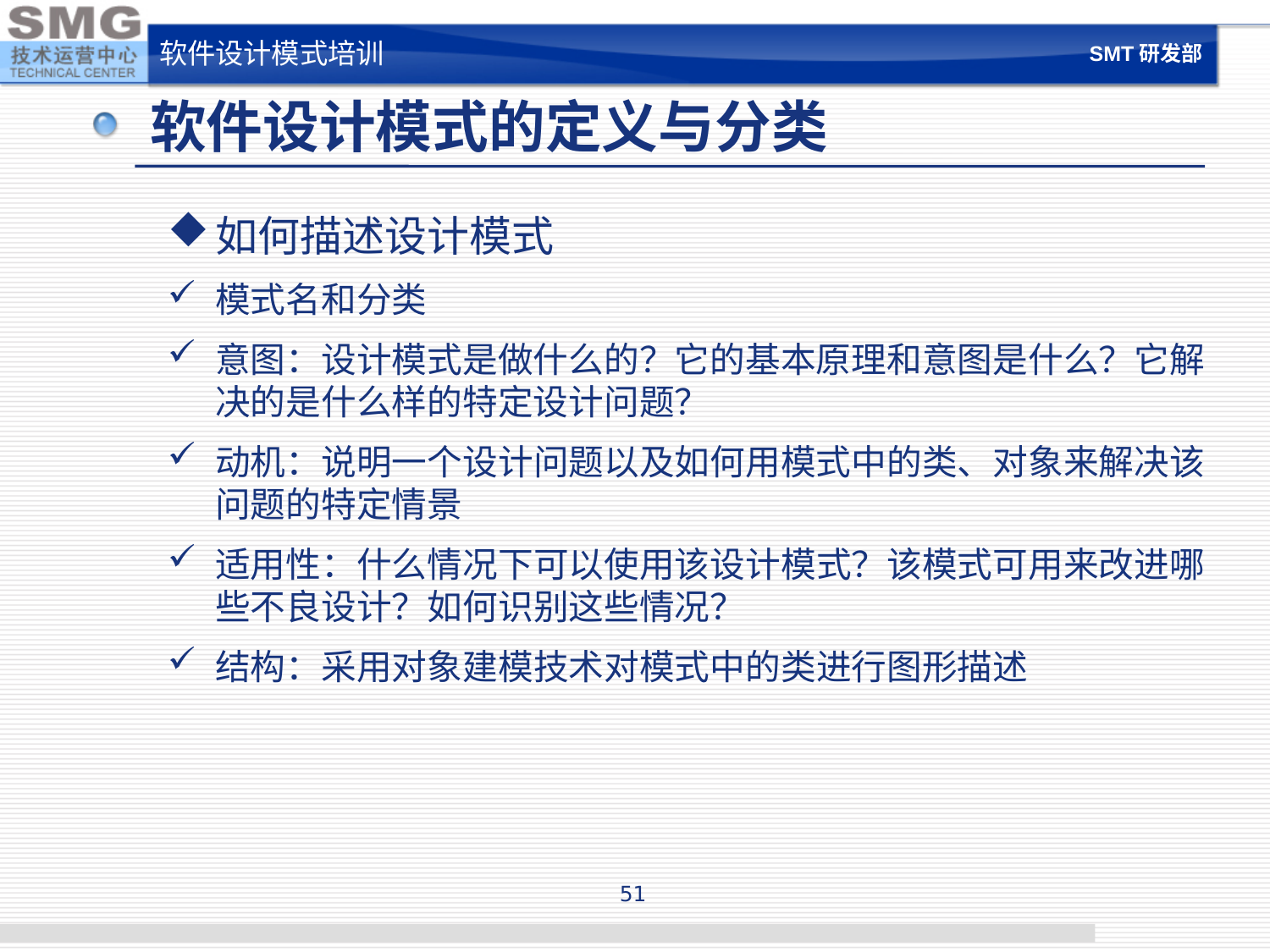

SMT研发部
软件设计模式培训
# 软件设计模式的定义与分类
如何描述设计模式
模式名和分类
意图：设计模式是做什么的？它的基本原理和意图是什么？它解决的是什么样的特定设计问题？
动机：说明一个设计问题以及如何用模式中的类、对象来解决该问题的特定情景
适用性：什么情况下可以使用该设计模式？该模式可用来改进哪些不良设计？如何识别这些情况？
结构：采用对象建模技术对模式中的类进行图形描述
51